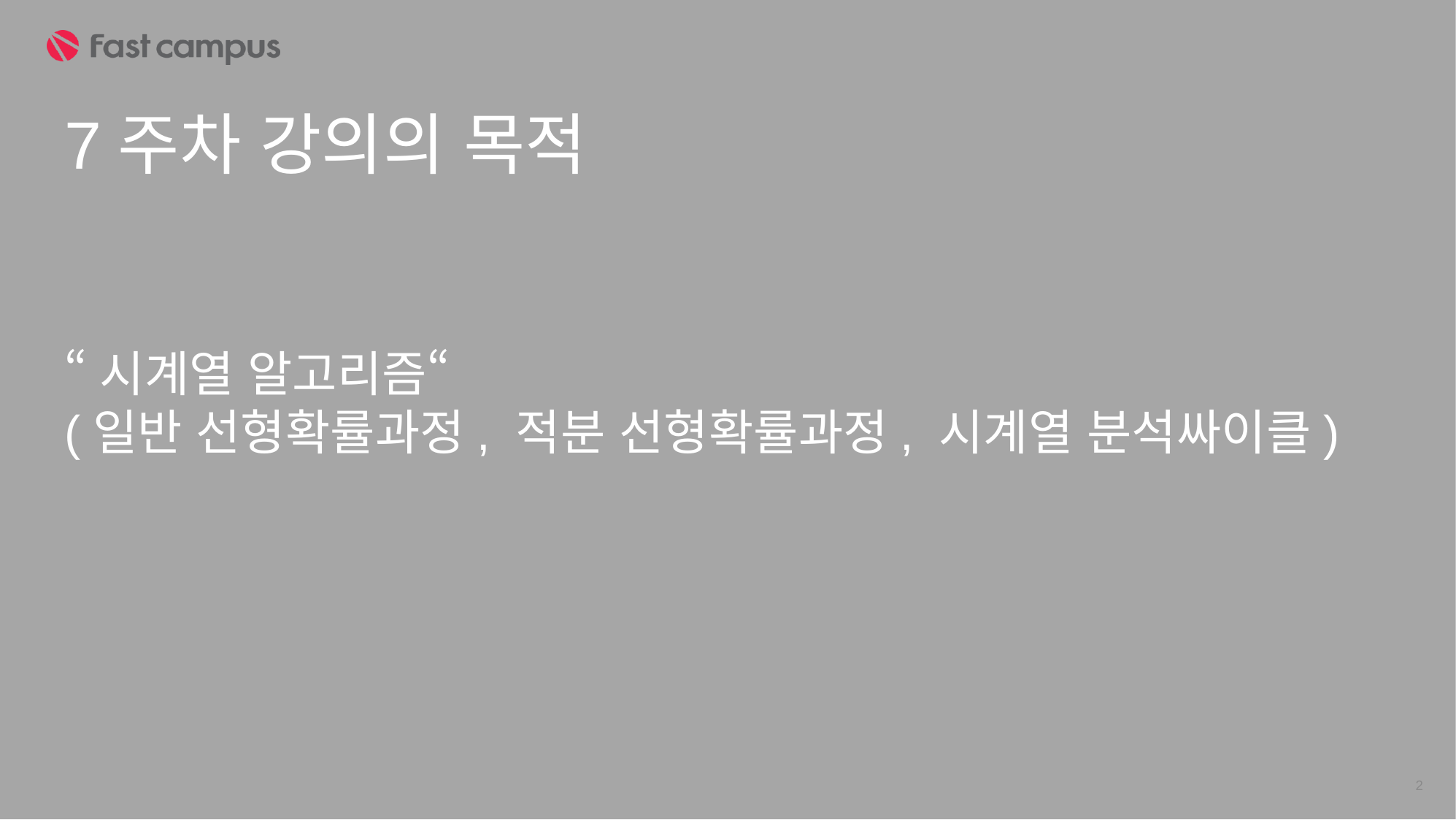

7주차 강의의 목적

“시계열 알고리즘“
(일반 선형확률과정, 적분 선형확률과정, 시계열 분석싸이클)
2